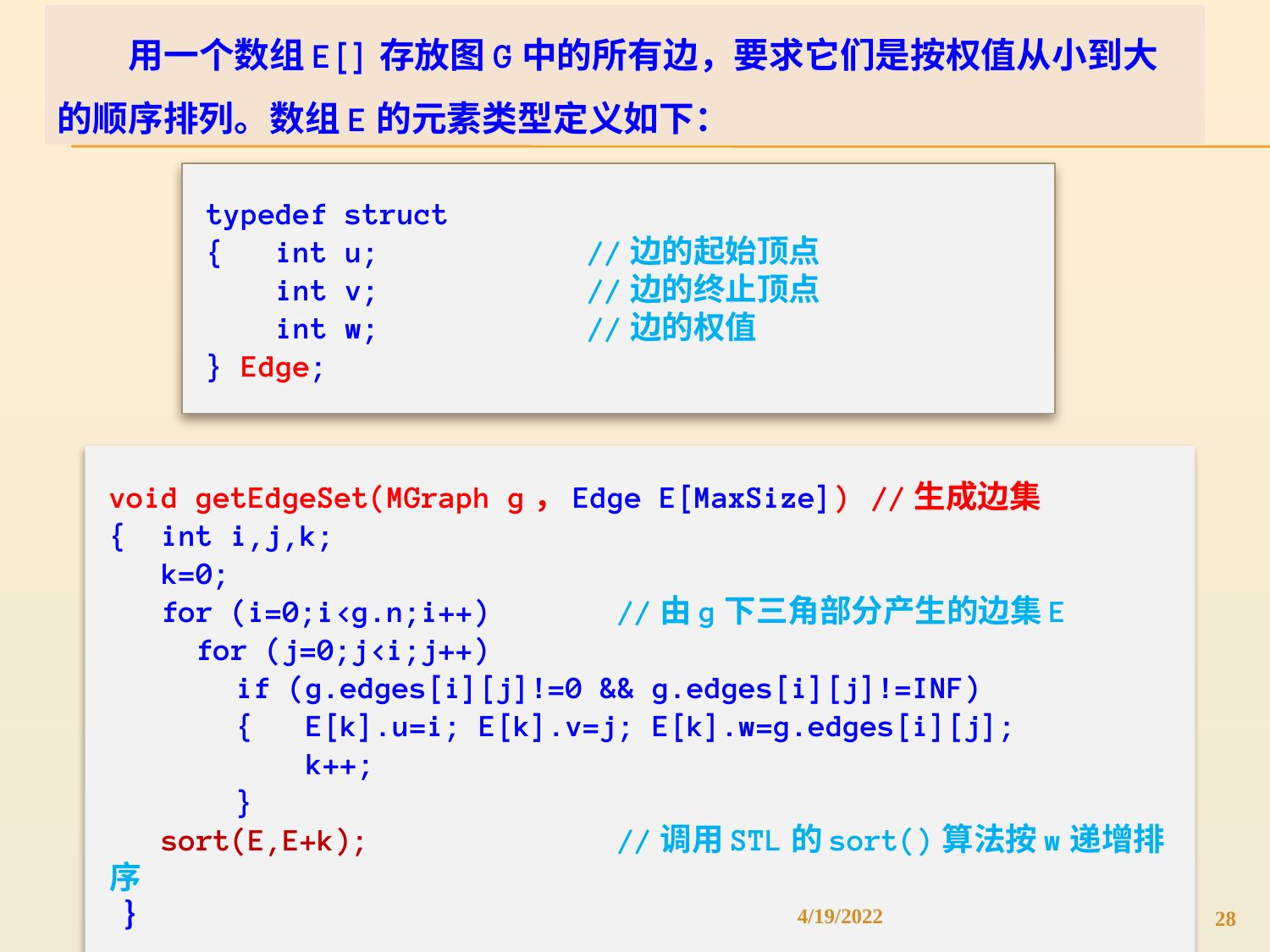

用一个数组E[]存放图G中的所有边，要求它们是按权值从小到大的顺序排列。数组E的元素类型定义如下：
typedef struct
{   int u;		//边的起始顶点
    int v;		//边的终止顶点
    int w;		//边的权值
} Edge;
void getEdgeSet(MGraph g，Edge E[MaxSize])	//生成边集
{  int i,j,k;
   k=0;
   for (i=0;i<g.n;i++)	//由g下三角部分产生的边集E
     for (j=0;j<i;j++)
	if (g.edges[i][j]!=0 && g.edges[i][j]!=INF)
	{   E[k].u=i; E[k].v=j; E[k].w=g.edges[i][j];
	    k++;
	}
   sort(E,E+k);		//调用STL的sort()算法按w递增排序
 ｝
4/19/2022
28